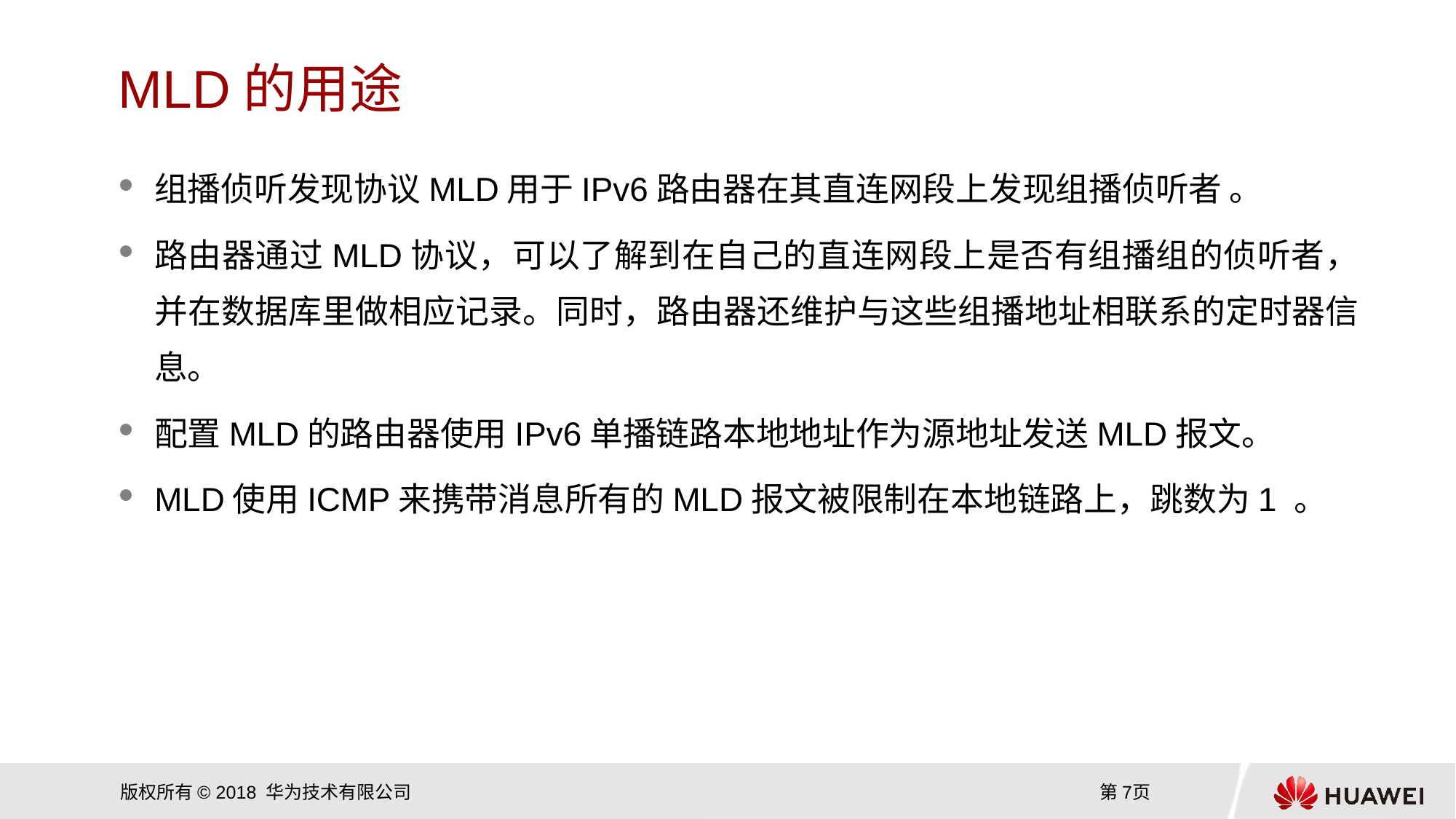

# MLD的用途
组播侦听发现协议MLD用于IPv6路由器在其直连网段上发现组播侦听者 。
路由器通过MLD协议，可以了解到在自己的直连网段上是否有组播组的侦听者，并在数据库里做相应记录。同时，路由器还维护与这些组播地址相联系的定时器信息。
配置MLD的路由器使用IPv6单播链路本地地址作为源地址发送MLD报文。
MLD使用ICMP来携带消息所有的MLD报文被限制在本地链路上，跳数为1 。